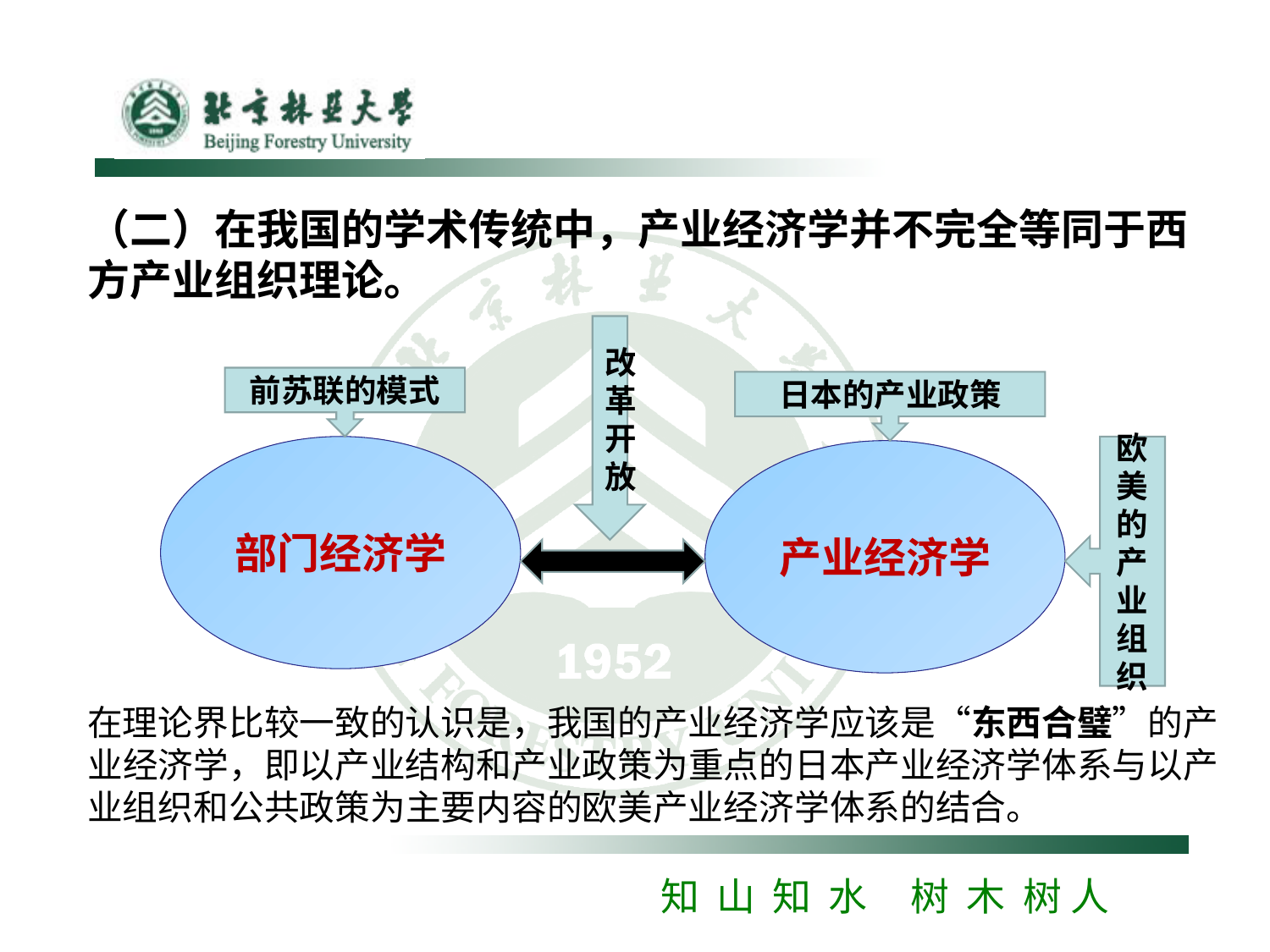

（二）在我国的学术传统中，产业经济学并不完全等同于西方产业组织理论。

在理论界比较一致的认识是，我国的产业经济学应该是“东西合璧”的产业经济学，即以产业结构和产业政策为重点的日本产业经济学体系与以产业组织和公共政策为主要内容的欧美产业经济学体系的结合。
改革开放
前苏联的模式
日本的产业政策
部门经济学
欧美的产业组织
产业经济学